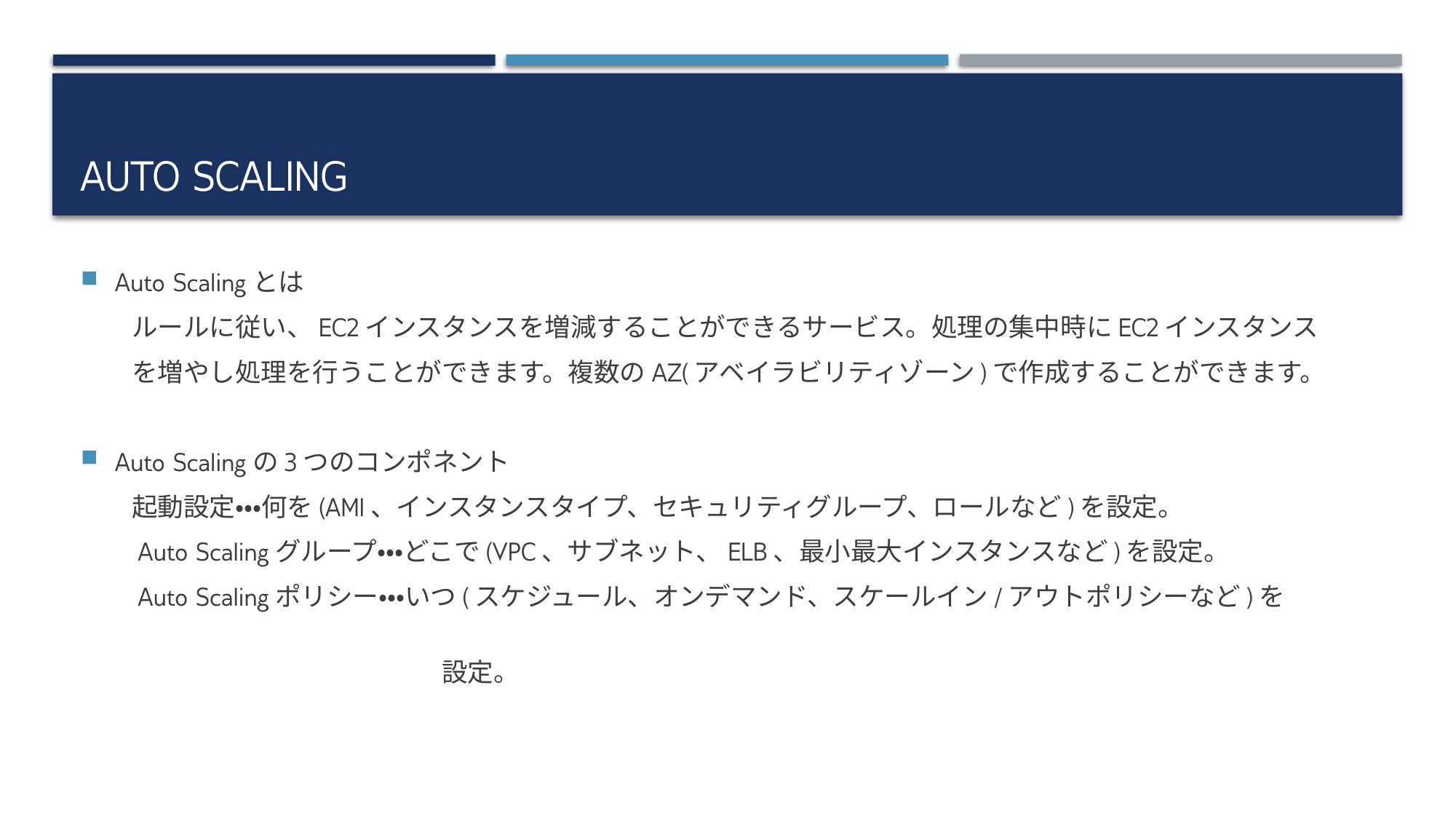

# Auto scaling
Auto Scalingとは
　　ルールに従い、EC2インスタンスを増減することができるサービス。処理の集中時にEC2インスタンス
　　を増やし処理を行うことができます。複数のAZ(アベイラビリティゾーン)で作成することができます。

Auto Scalingの3つのコンポネント
　　起動設定・・・何を(AMI、インスタンスタイプ、セキュリティグループ、ロールなど)を設定。
　　Auto Scalingグループ・・・どこで(VPC、サブネット、ELB、最小最大インスタンスなど)を設定。
　　Auto Scalingポリシー・・・いつ(スケジュール、オンデマンド、スケールイン/アウトポリシーなど)を
　　　　　　　　　　　　　　設定。